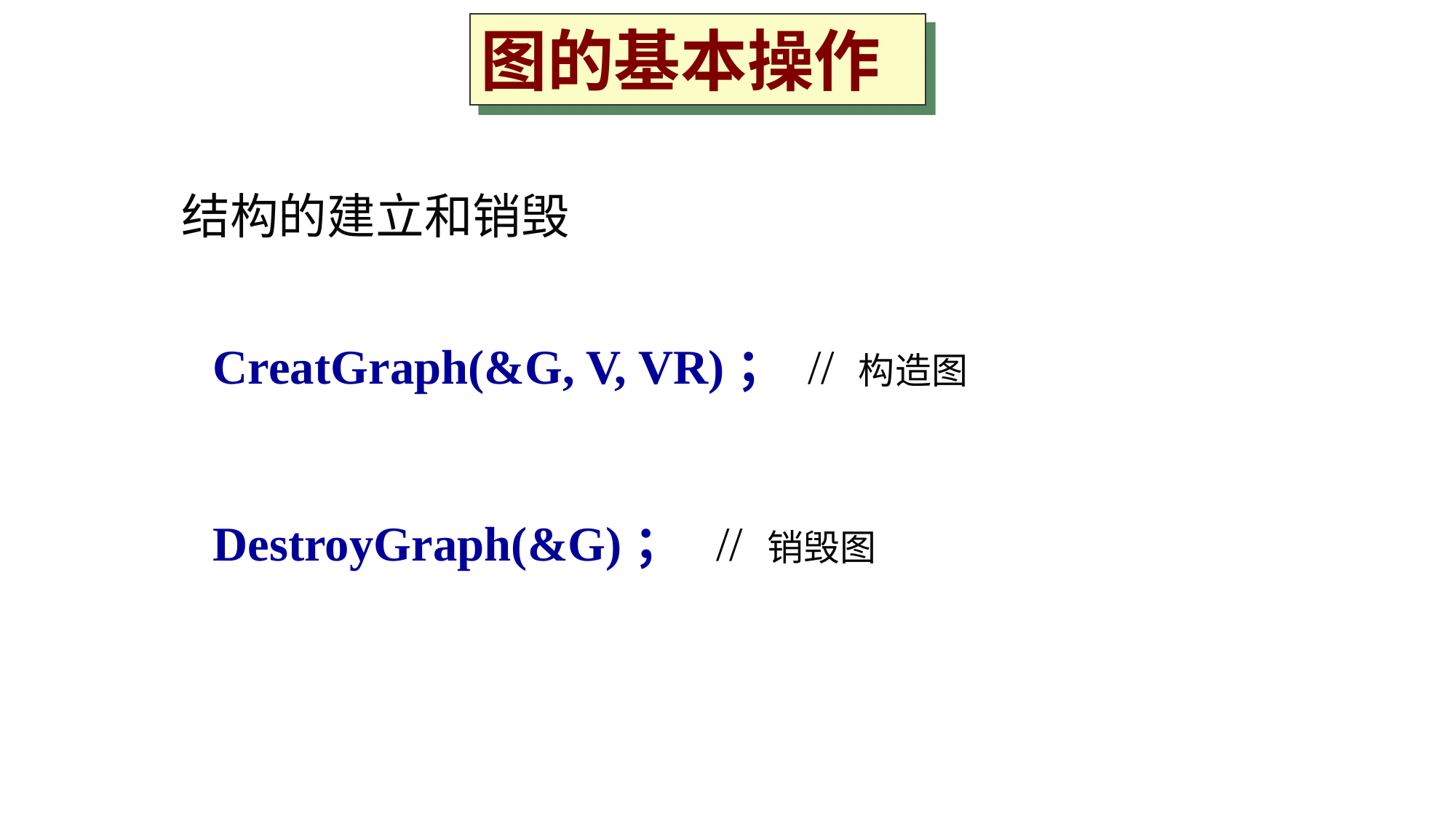

图的基本操作
结构的建立和销毁
CreatGraph(&G, V, VR)； // 构造图
DestroyGraph(&G)；  // 销毁图